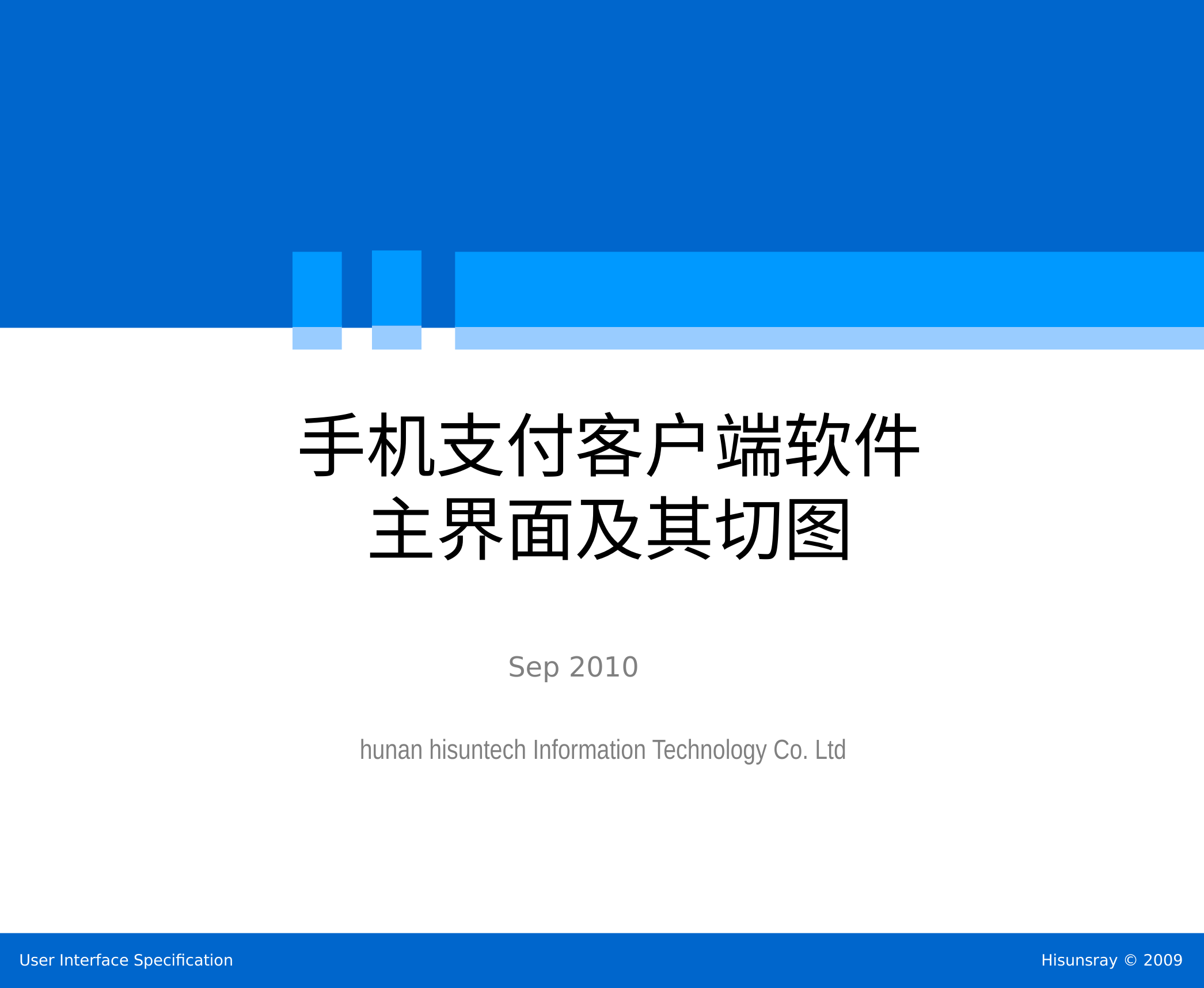

手机支付客户端软件
主界面及其切图
Sep 2010
hunan hisuntech Information Technology Co. Ltd